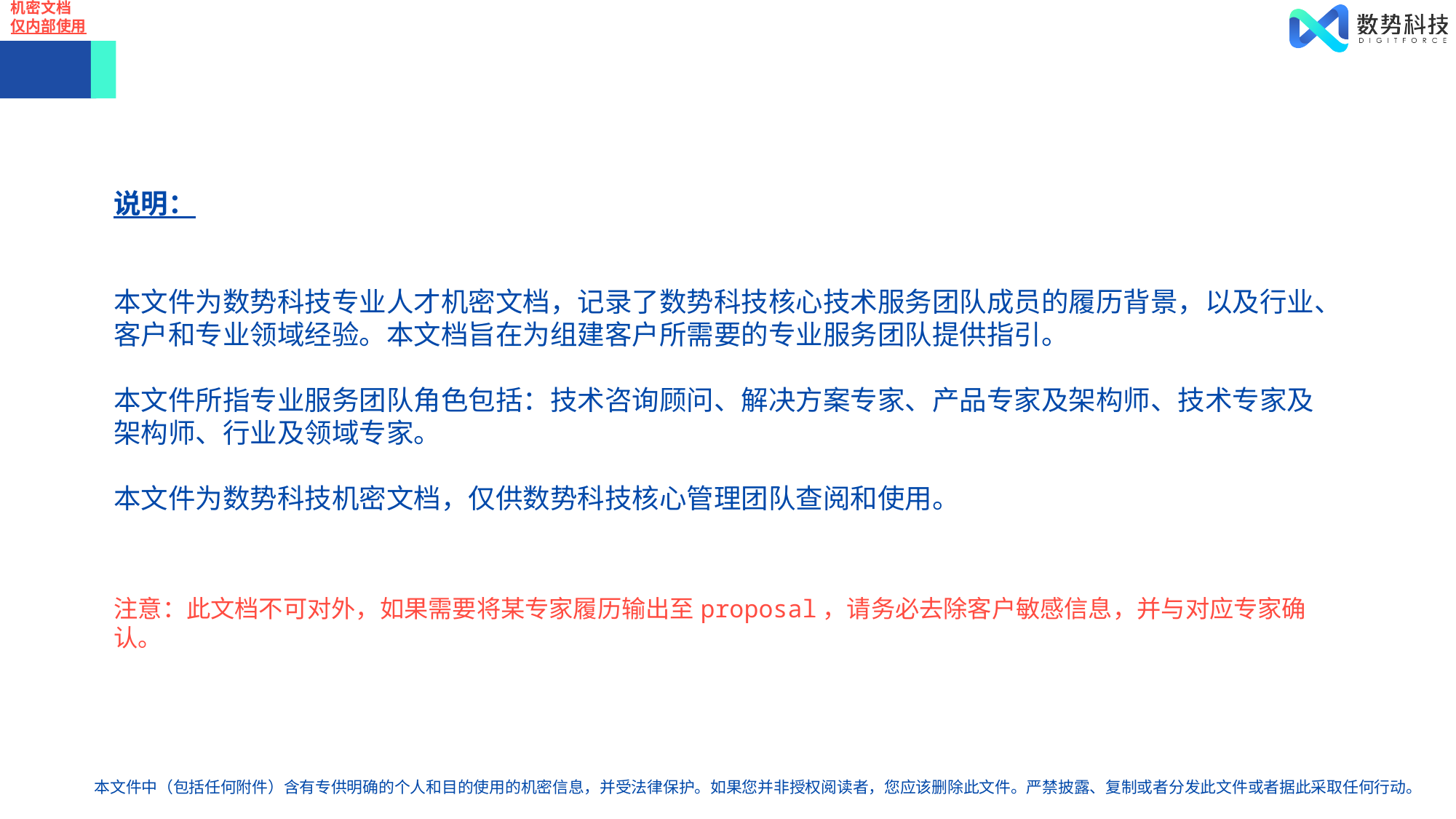

说明：

本文件为数势科技专业人才机密文档，记录了数势科技核心技术服务团队成员的履历背景，以及行业、客户和专业领域经验。本文档旨在为组建客户所需要的专业服务团队提供指引。

本文件所指专业服务团队角色包括：技术咨询顾问、解决方案专家、产品专家及架构师、技术专家及架构师、行业及领域专家。

本文件为数势科技机密文档，仅供数势科技核心管理团队查阅和使用。

注意：此文档不可对外，如果需要将某专家履历输出至proposal，请务必去除客户敏感信息，并与对应专家确认。
3
本文件中（包括任何附件）含有专供明确的个人和目的使用的机密信息，并受法律保护。如果您并非授权阅读者，您应该删除此文件。严禁披露、复制或者分发此文件或者据此采取任何行动。